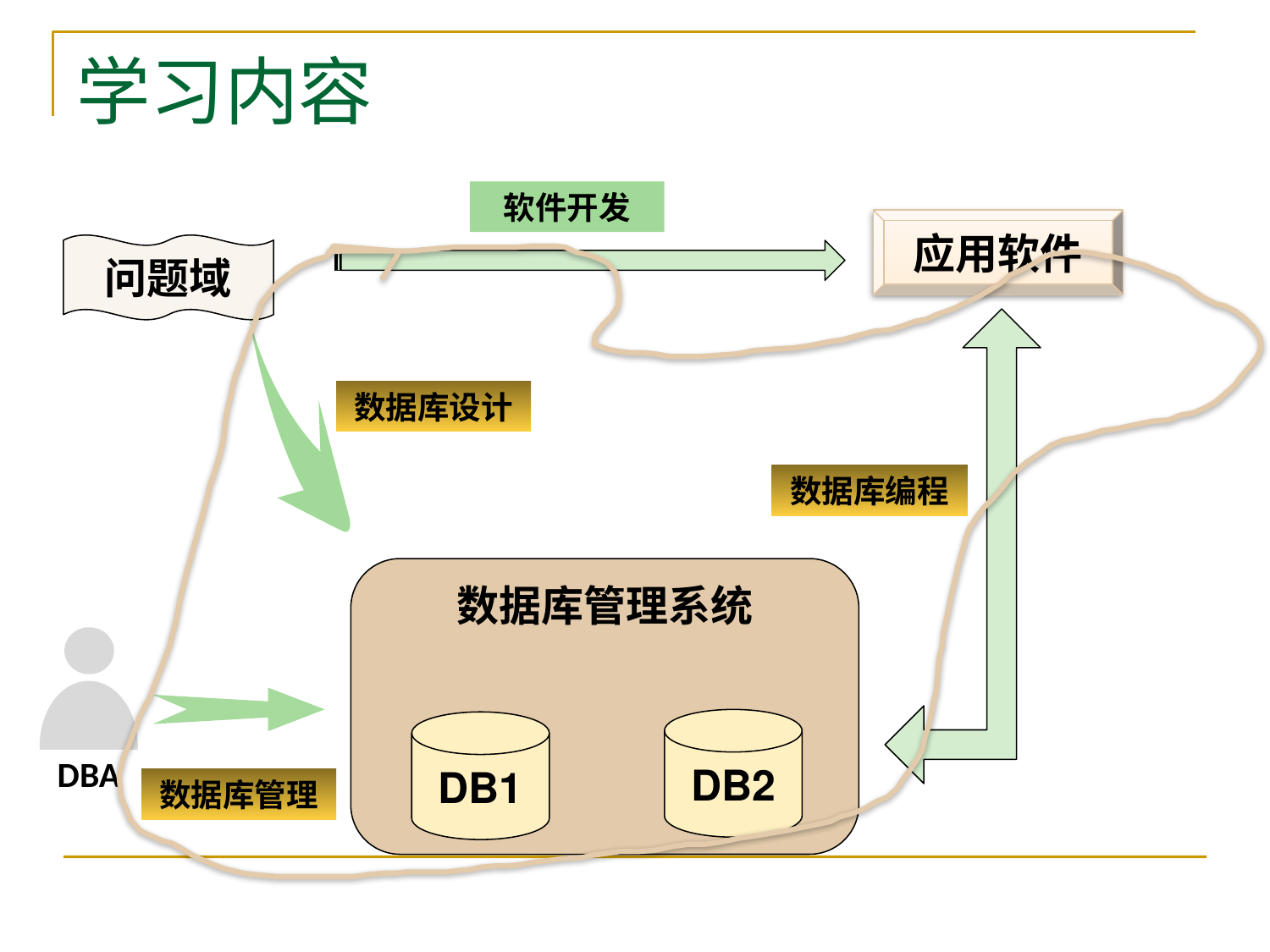

# 学习内容
软件开发
应用软件
问题域

数据库设计

数据库编程
数据库管理系统

DBA

DB2
DB1
数据库管理